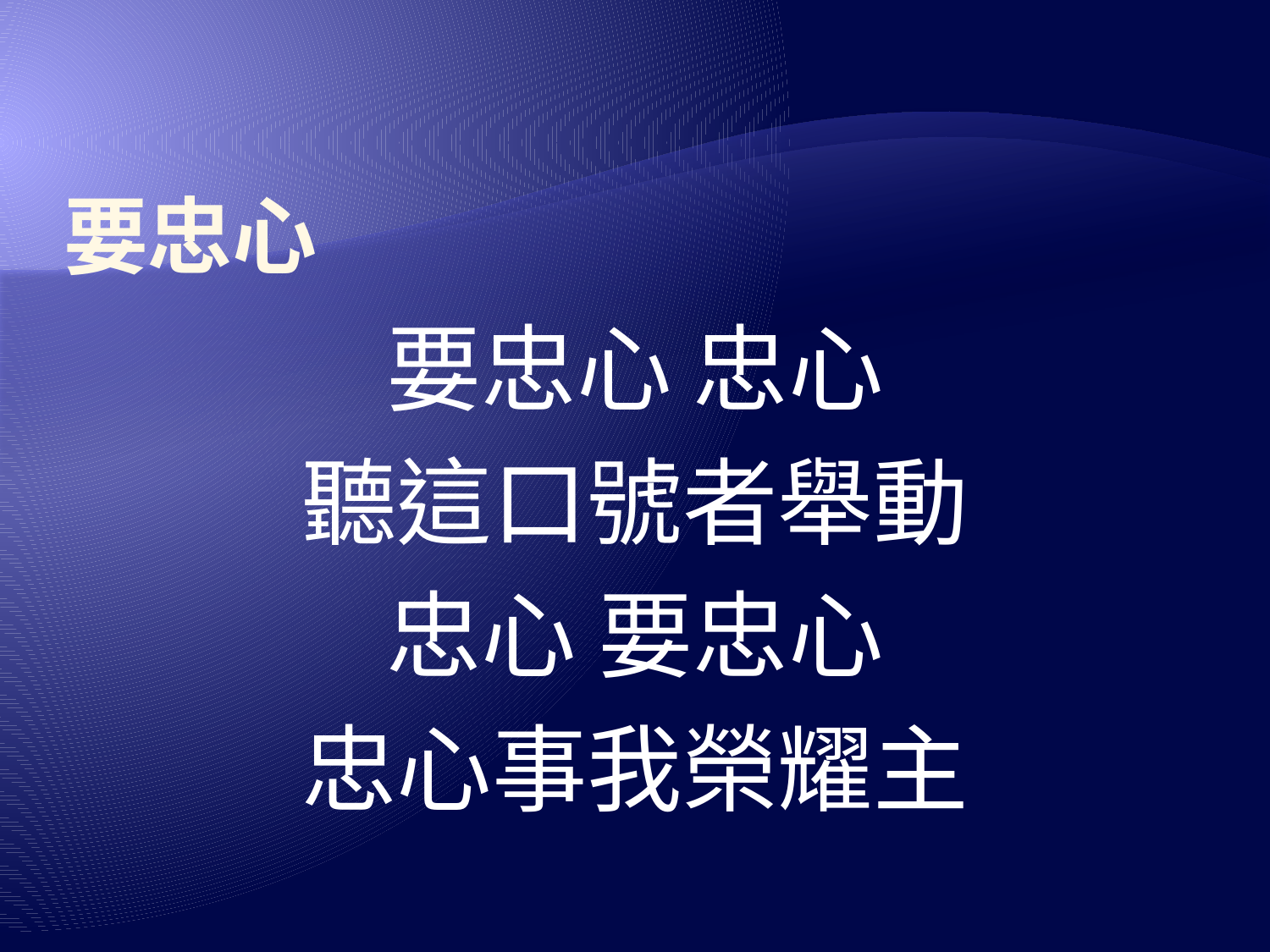

# 要忠心
要忠心 忠心
聽這口號者舉動
忠心 要忠心
忠心事我榮耀主